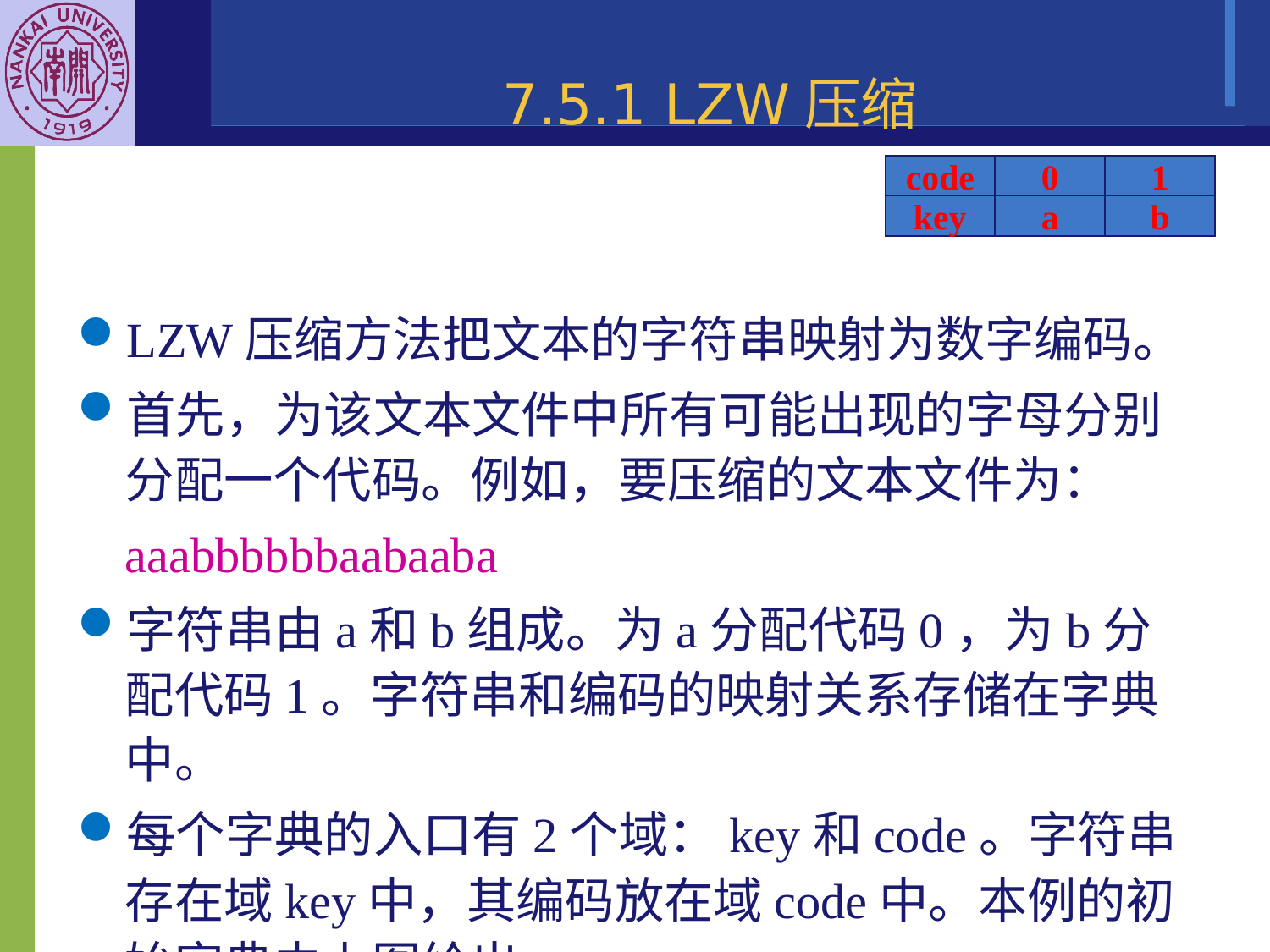

7.5.1 LZW压缩
code
0
1
key
a
b
LZW压缩方法把文本的字符串映射为数字编码。
首先，为该文本文件中所有可能出现的字母分别分配一个代码。例如，要压缩的文本文件为：
	aaabbbbbbaabaaba
字符串由a和b组成。为a分配代码0，为b分配代码1。字符串和编码的映射关系存储在字典中。
每个字典的入口有2个域：key和code。字符串存在域key中，其编码放在域code中。本例的初始字典由上图给出
88